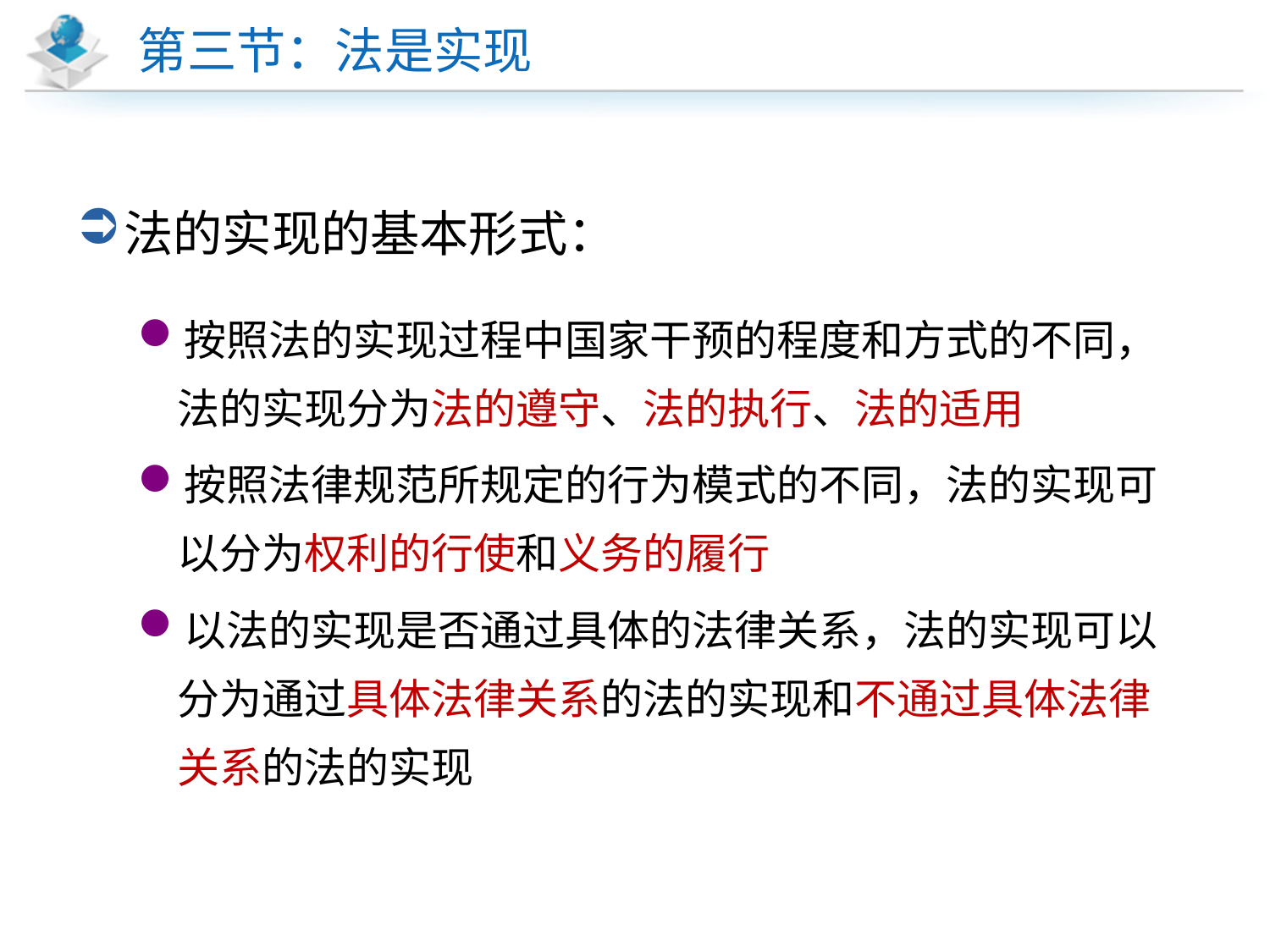

# 第三节：法是实现
法的实现的基本形式：
按照法的实现过程中国家干预的程度和方式的不同，法的实现分为法的遵守、法的执行、法的适用
按照法律规范所规定的行为模式的不同，法的实现可以分为权利的行使和义务的履行
以法的实现是否通过具体的法律关系，法的实现可以分为通过具体法律关系的法的实现和不通过具体法律关系的法的实现